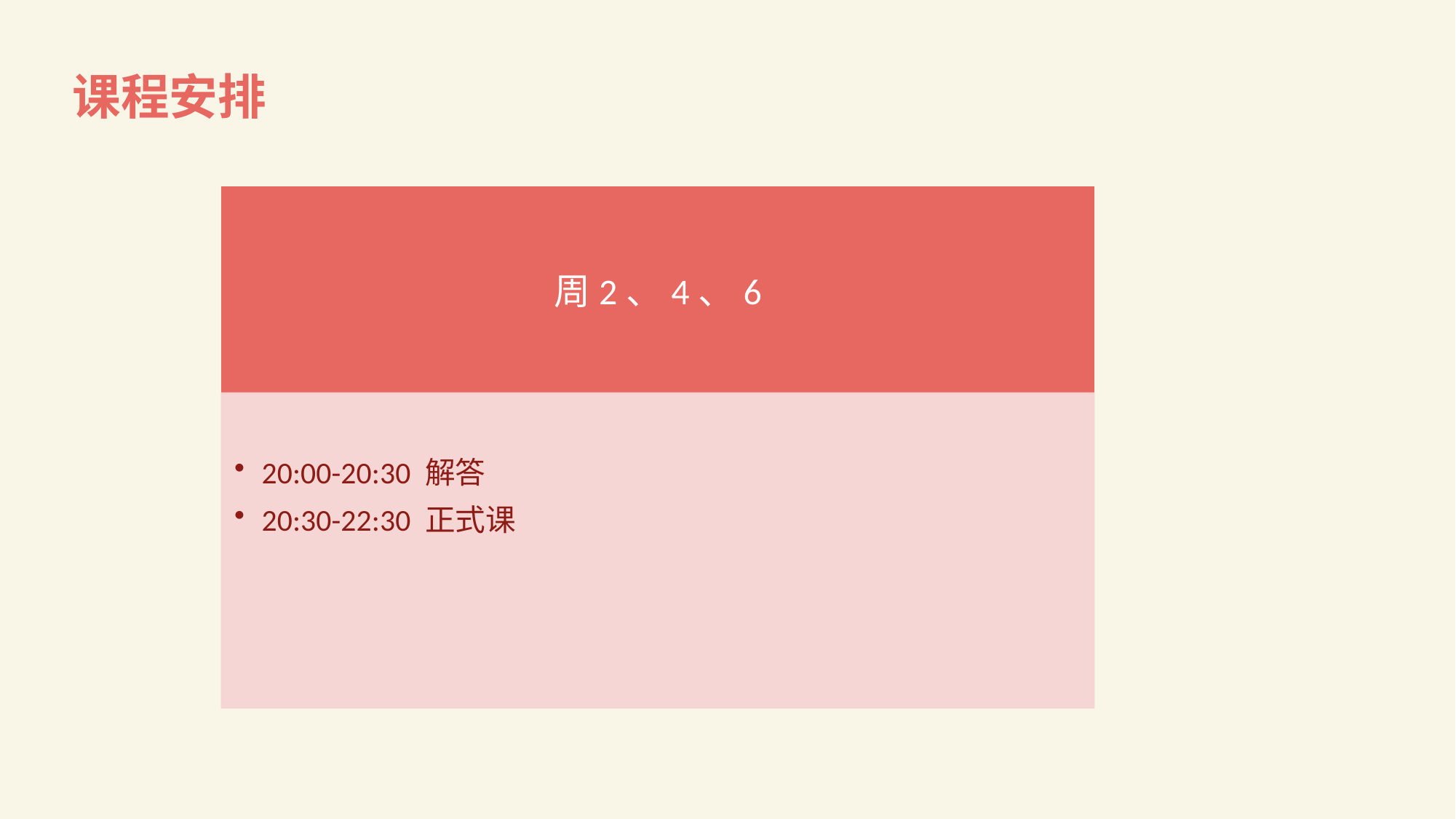

# 课程安排
周2、4、6

20:00-20:30 解答
20:30-22:30 正式课